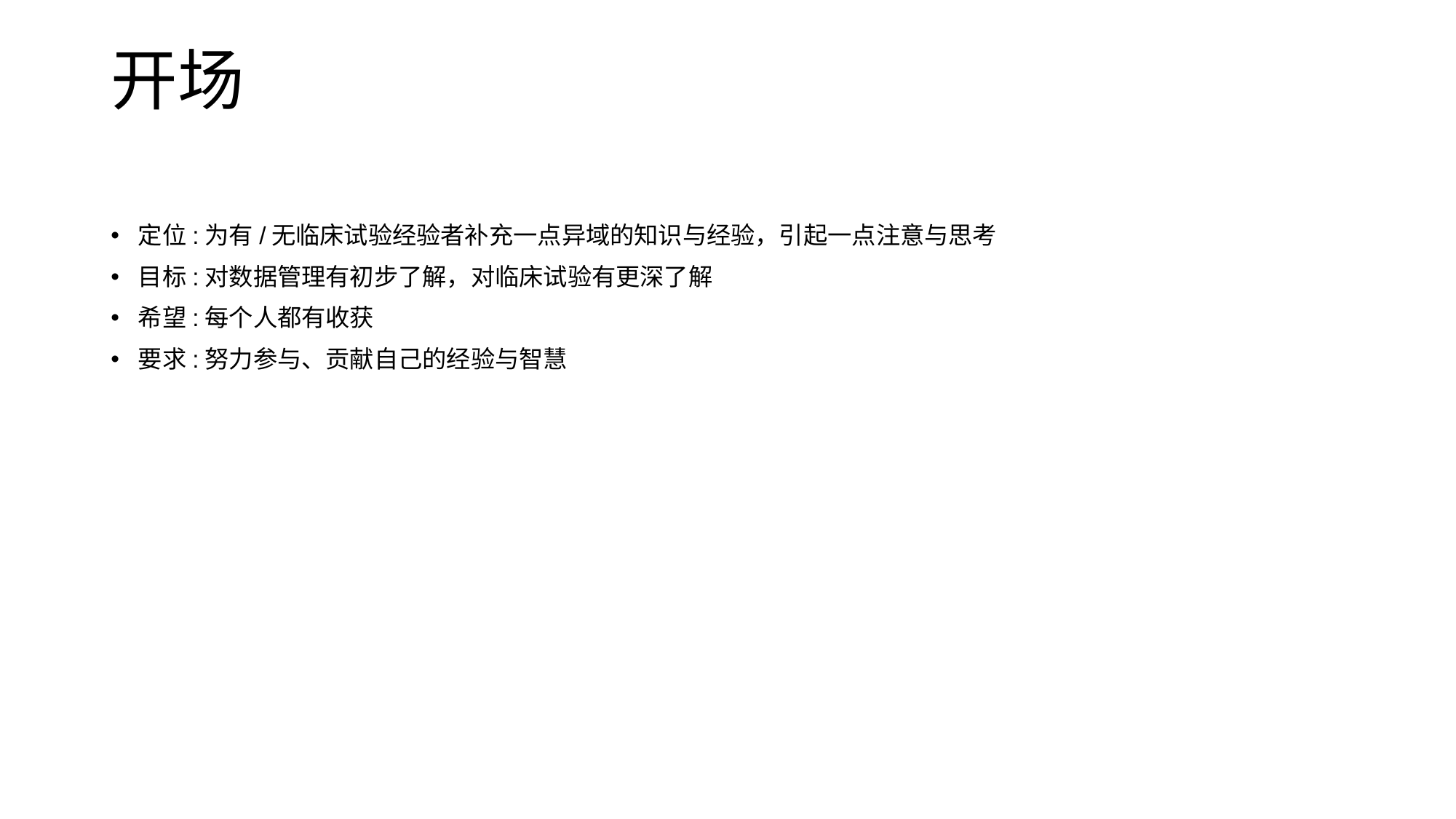

# 开场
定位:为有/无临床试验经验者补充一点异域的知识与经验，引起一点注意与思考
目标:对数据管理有初步了解，对临床试验有更深了解
希望:每个人都有收获
要求:努力参与、贡献自己的经验与智慧